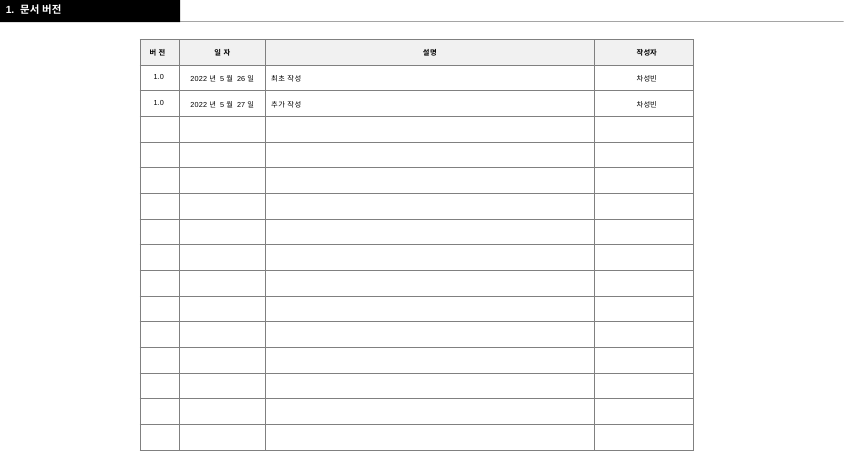

1. 문서 버전

| 버 전 | 일 자 | 설명 | 작성자 |
| --- | --- | --- | --- |
| 1.0 | 2022년 5월 26일 | 최초 작성 | 차성빈 |
| 1.0 | 2022년 5월 27일 | 추가 작성 | 차성빈 |
|  |  |  |  |
|  |  |  |  |
|  |  |  |  |
|  |  |  |  |
|  |  |  |  |
|  |  |  |  |
|  |  |  |  |
|  |  |  |  |
|  |  |  |  |
|  |  |  |  |
|  |  |  |  |
|  |  |  |  |
|  |  |  |  |